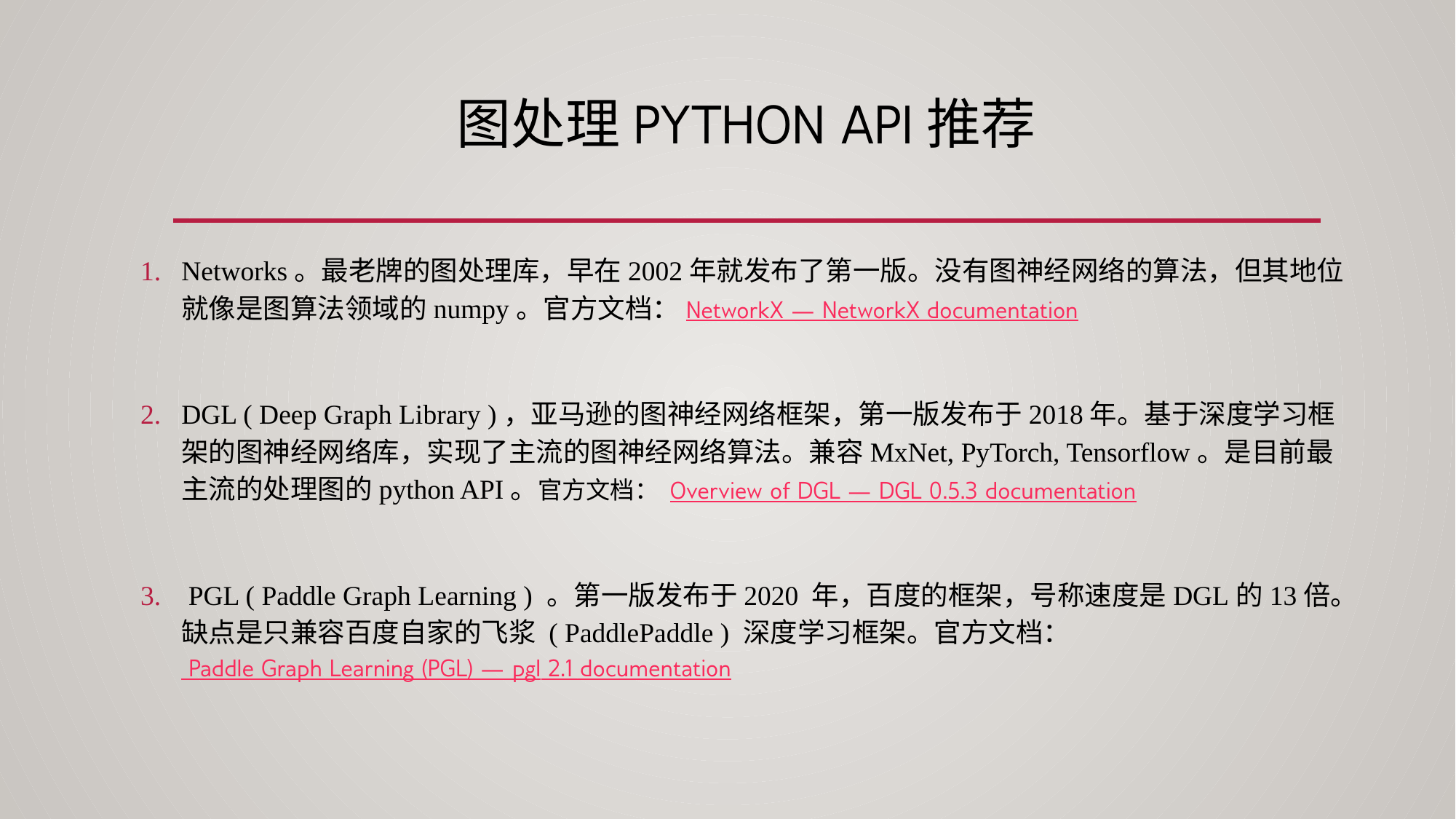

# 图处理python API推荐
Networks。最老牌的图处理库，早在2002年就发布了第一版。没有图神经网络的算法，但其地位就像是图算法领域的numpy。官方文档：NetworkX — NetworkX documentation

DGL ( Deep Graph Library )，亚马逊的图神经网络框架，第一版发布于2018年。基于深度学习框架的图神经网络库，实现了主流的图神经网络算法。兼容MxNet, PyTorch, Tensorflow。是目前最主流的处理图的python API。官方文档： Overview of DGL — DGL 0.5.3 documentation

 PGL ( Paddle Graph Learning ) 。第一版发布于2020 年，百度的框架，号称速度是DGL的13倍。缺点是只兼容百度自家的飞浆 ( PaddlePaddle ) 深度学习框架。官方文档： Paddle Graph Learning (PGL) — pgl 2.1 documentation